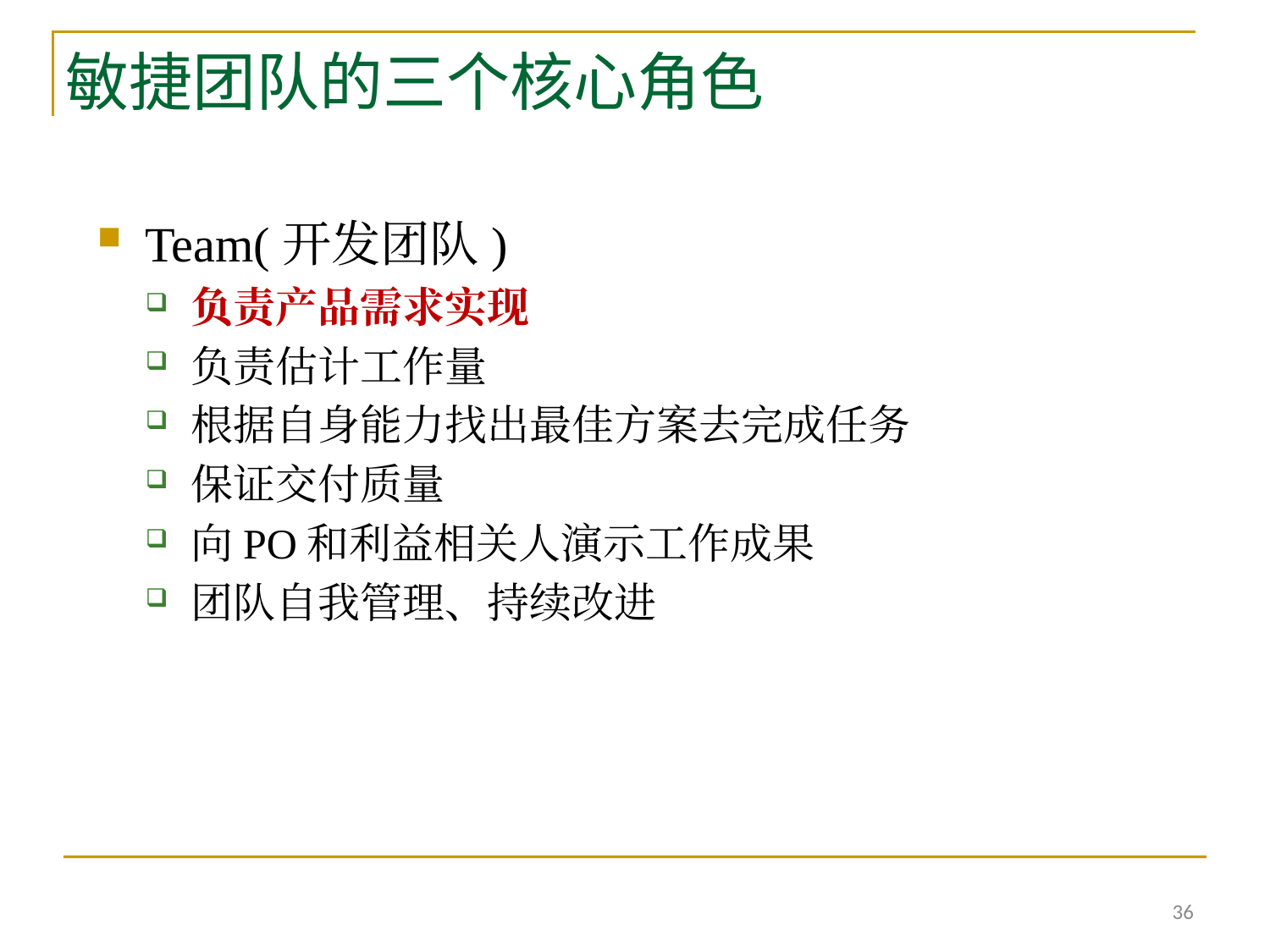

敏捷团队的三个核心角色
Team(开发团队)
负责产品需求实现
负责估计工作量
根据自身能力找出最佳方案去完成任务
保证交付质量
向PO和利益相关人演示工作成果
团队自我管理、持续改进

36